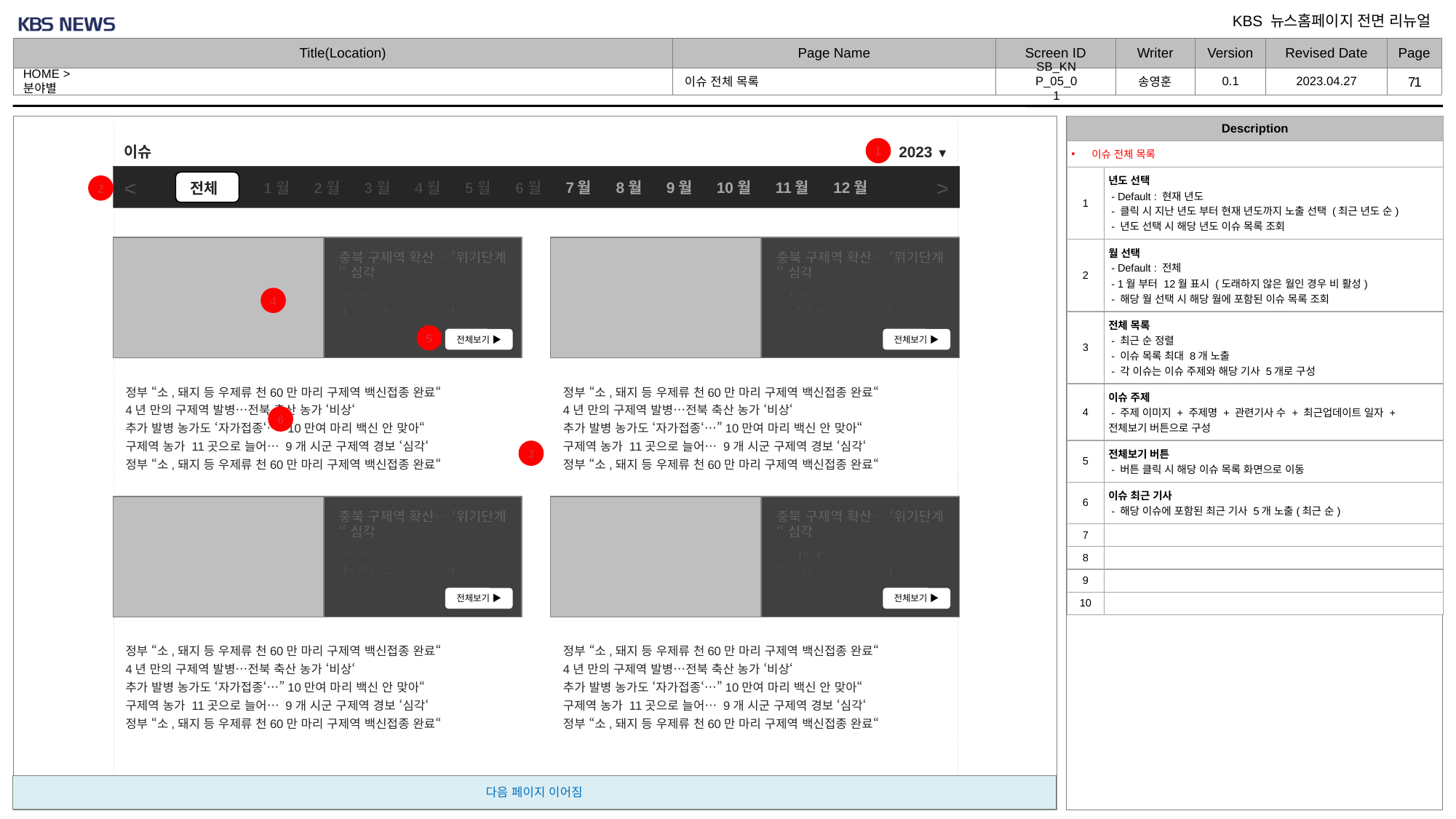

2023.04.27
0.1
HOME > 분야별
SB_KNP_05_01
# 이슈 전체 목록
| Description |  |
| --- | --- |
| 이슈 전체 목록 |  |
| 1 | 년도 선택 - Default : 현재 년도 - 클릭 시 지난 년도 부터 현재 년도까지 노출 선택 (최근 년도 순) - 년도 선택 시 해당 년도 이슈 목록 조회 |
| 2 | 월 선택 - Default : 전체 - 1월 부터 12월 표시 (도래하지 않은 월인 경우 비 활성) - 해당 월 선택 시 해당 월에 포함된 이슈 목록 조회 |
| 3 | 전체 목록 - 최근 순 정렬 - 이슈 목록 최대 8개 노출 - 각 이슈는 이슈 주제와 해당 기사 5개로 구성 |
| 4 | 이슈 주제 - 주제 이미지 + 주제명 + 관련기사 수 + 최근업데이트 일자 + 전체보기 버튼으로 구성 |
| 5 | 전체보기 버튼 - 버튼 클릭 시 해당 이슈 목록 화면으로 이동 |
| 6 | 이슈 최근 기사 - 해당 이슈에 포함된 최근 기사 5개 노출(최근 순) |
| 7 |  |
| 8 |  |
| 9 |  |
| 10 |  |
이슈
2023 ▼
1

1월     2월     3월     4월     5월     6월     7월     8월     9월     10월     11월     12월
<
>
전체
2

충북 구제역 확산… ‘위기단계“ 심각
충북 구제역 확산… ‘위기단계“ 심각
관련기사 45건
최근 업데이트 : 2023.06.23(16:30)
관련기사 45건
최근 업데이트 : 2023.06.23(16:30)
4
5
전체보기 ▶
전체보기 ▶
정부 “소,돼지 등 우제류 천60만 마리 구제역 백신접종 완료“
4년 만의 구제역 발병…전북 축산 농가 ‘비상‘
추가 발병 농가도 ‘자가접종‘…”10만여 마리 백신 안 맞아“
구제역 농가 11곳으로 늘어… 9개 시군 구제역 경보 ‘심각‘
정부 “소,돼지 등 우제류 천60만 마리 구제역 백신접종 완료“
정부 “소,돼지 등 우제류 천60만 마리 구제역 백신접종 완료“
4년 만의 구제역 발병…전북 축산 농가 ‘비상‘
추가 발병 농가도 ‘자가접종‘…”10만여 마리 백신 안 맞아“
구제역 농가 11곳으로 늘어… 9개 시군 구제역 경보 ‘심각‘
정부 “소,돼지 등 우제류 천60만 마리 구제역 백신접종 완료“
6
3

충북 구제역 확산… ‘위기단계“ 심각
충북 구제역 확산… ‘위기단계“ 심각
관련기사 45건
최근 업데이트 : 2023.06.23(16:30)
관련기사 45건
최근 업데이트 : 2023.06.23(16:30)
전체보기 ▶
전체보기 ▶
정부 “소,돼지 등 우제류 천60만 마리 구제역 백신접종 완료“
4년 만의 구제역 발병…전북 축산 농가 ‘비상‘
추가 발병 농가도 ‘자가접종‘…”10만여 마리 백신 안 맞아“
구제역 농가 11곳으로 늘어… 9개 시군 구제역 경보 ‘심각‘
정부 “소,돼지 등 우제류 천60만 마리 구제역 백신접종 완료“
정부 “소,돼지 등 우제류 천60만 마리 구제역 백신접종 완료“
4년 만의 구제역 발병…전북 축산 농가 ‘비상‘
추가 발병 농가도 ‘자가접종‘…”10만여 마리 백신 안 맞아“
구제역 농가 11곳으로 늘어… 9개 시군 구제역 경보 ‘심각‘
정부 “소,돼지 등 우제류 천60만 마리 구제역 백신접종 완료“